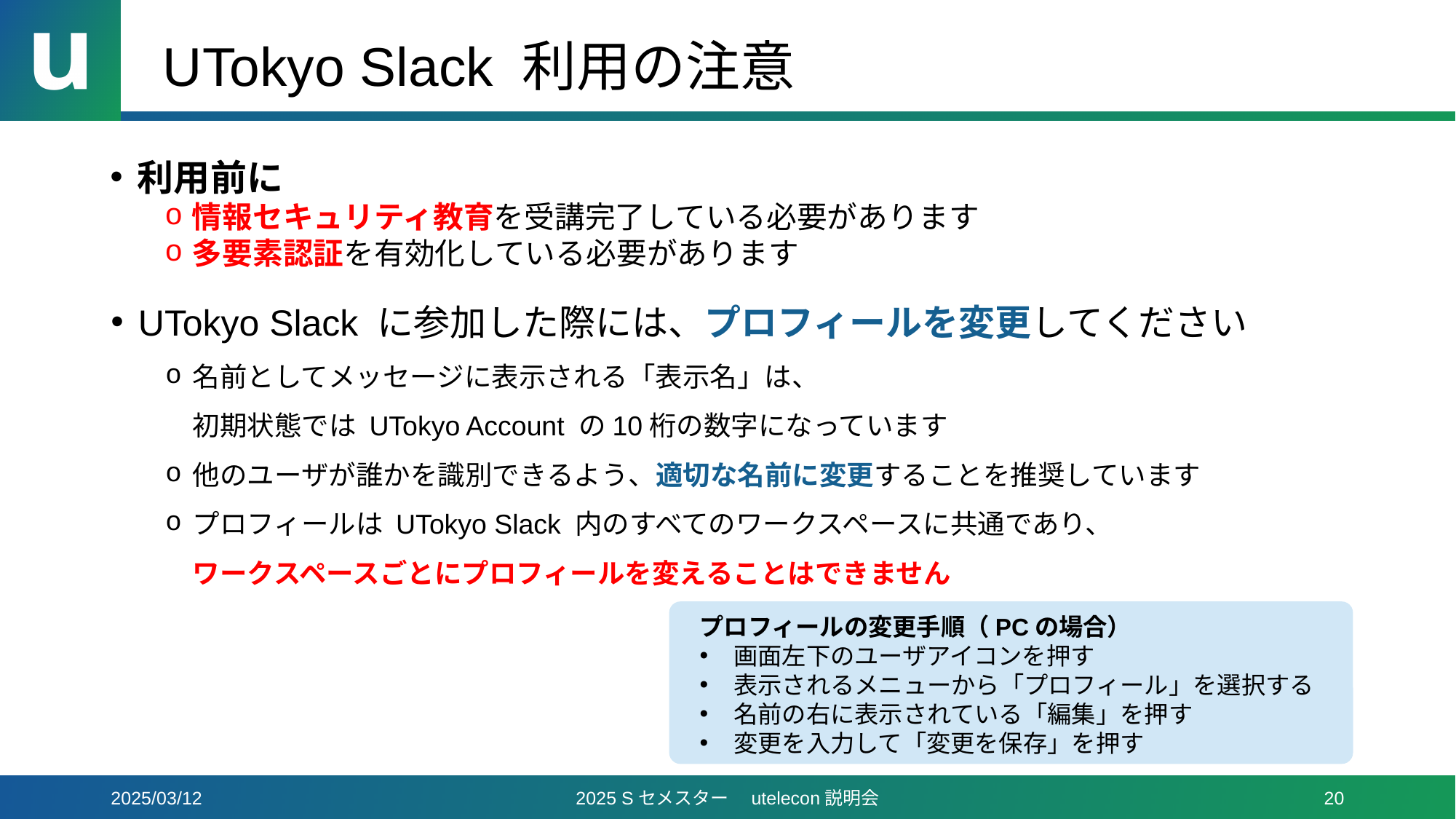

# UTokyo Slack 利用の注意
利用前に
情報セキュリティ教育を受講完了している必要があります
多要素認証を有効化している必要があります

UTokyo Slack に参加した際には、プロフィールを変更してください
名前としてメッセージに表示される「表示名」は、
初期状態では UTokyo Account の10桁の数字になっています
他のユーザが誰かを識別できるよう、適切な名前に変更することを推奨しています
プロフィールは UTokyo Slack 内のすべてのワークスペースに共通であり、
ワークスペースごとにプロフィールを変えることはできません

プロフィールの変更手順（PCの場合）
画面左下のユーザアイコンを押す
表示されるメニューから「プロフィール」を選択する
名前の右に表示されている「編集」を押す
変更を入力して「変更を保存」を押す
2025/03/12
2025 Sセメスター　utelecon説明会
20